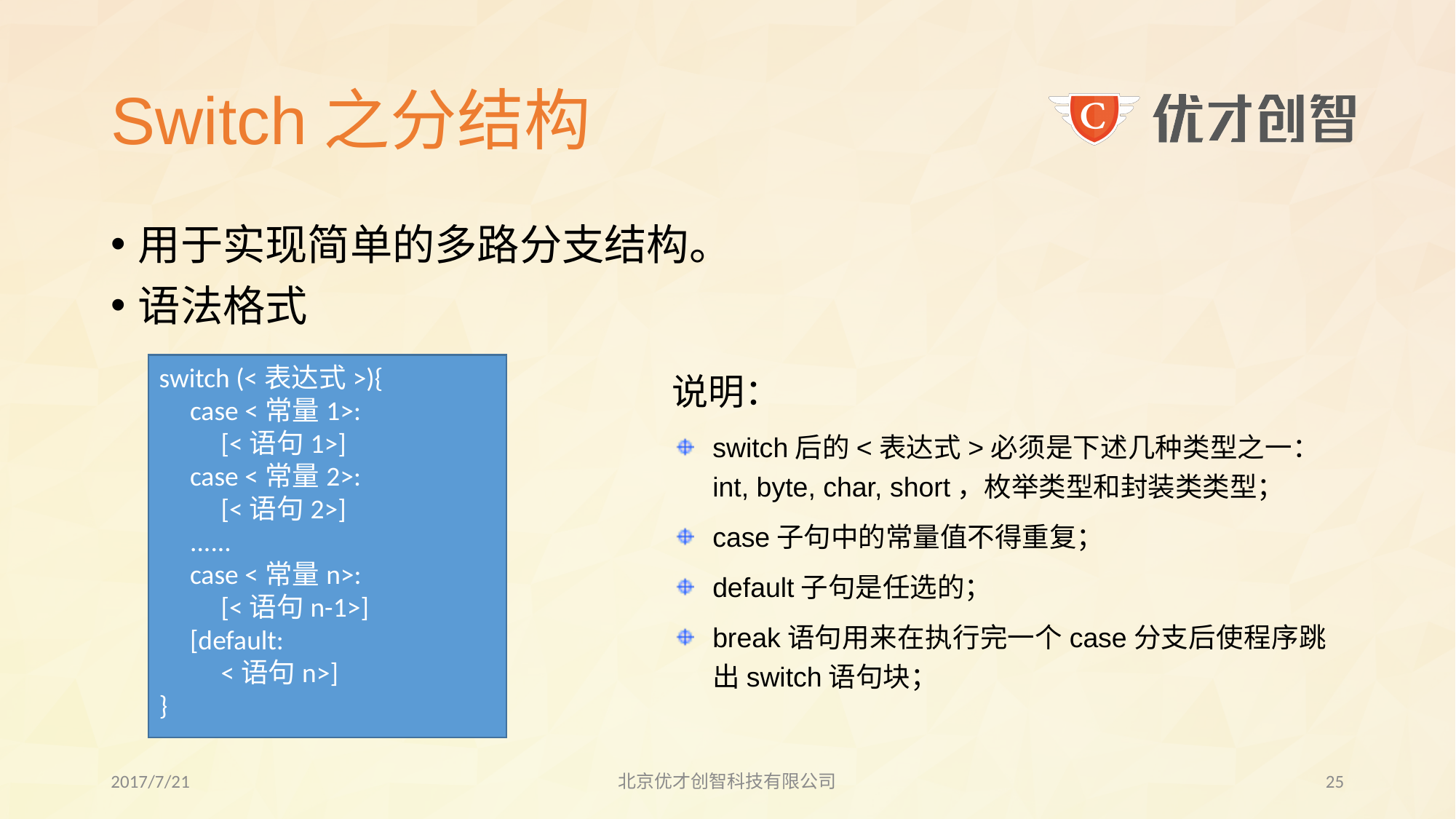

# Switch之分结构
用于实现简单的多路分支结构。
语法格式
switch (<表达式>){
     case <常量1>:
          [<语句1>]
     case <常量2>:
          [<语句2>]
     ......
     case <常量n>:
          [<语句n-1>]
     [default:
          <语句n>]
}
说明：
switch后的<表达式>必须是下述几种类型之一：int, byte, char, short，枚举类型和封装类类型；
case子句中的常量值不得重复；
default子句是任选的；
break语句用来在执行完一个case分支后使程序跳出switch语句块；
2017/7/21
北京优才创智科技有限公司
25